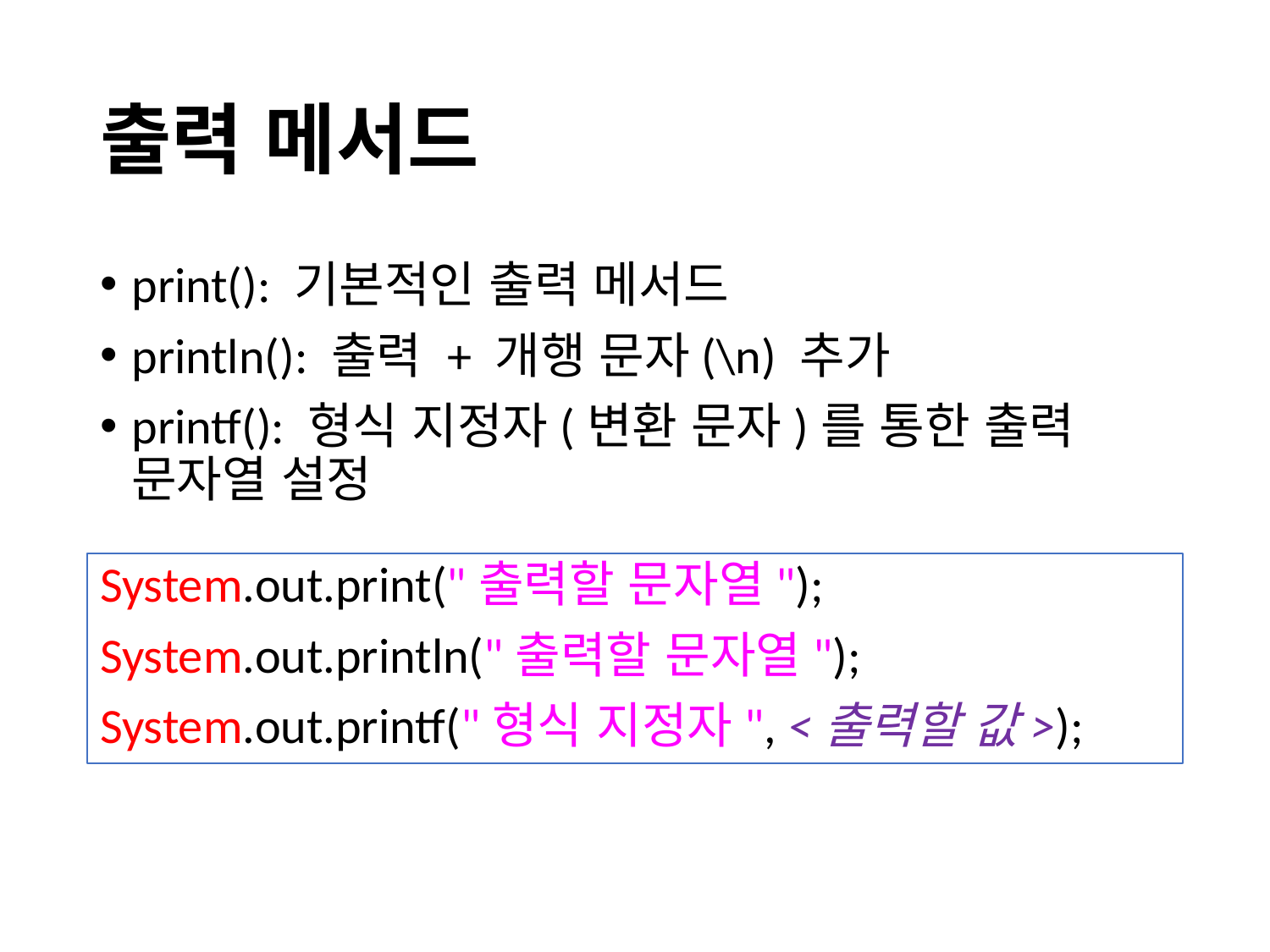

# 출력 메서드
print(): 기본적인 출력 메서드
println(): 출력 + 개행 문자(\n) 추가
printf(): 형식 지정자(변환 문자)를 통한 출력 문자열 설정
System.out.print("출력할 문자열");
System.out.println("출력할 문자열");
System.out.printf("형식 지정자", <출력할 값>);